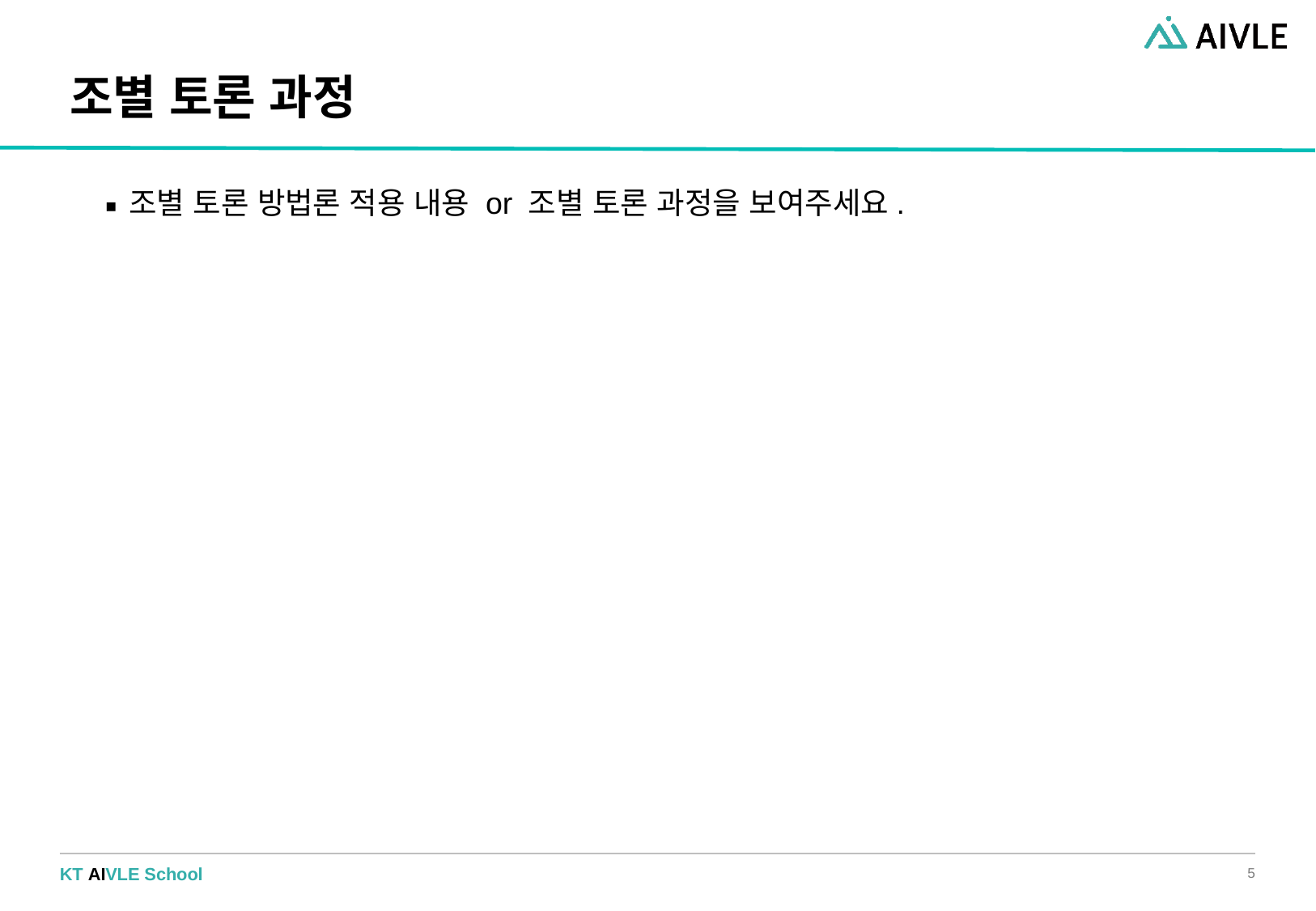

# 조별 토론 과정
조별 토론 방법론 적용 내용 or 조별 토론 과정을 보여주세요.